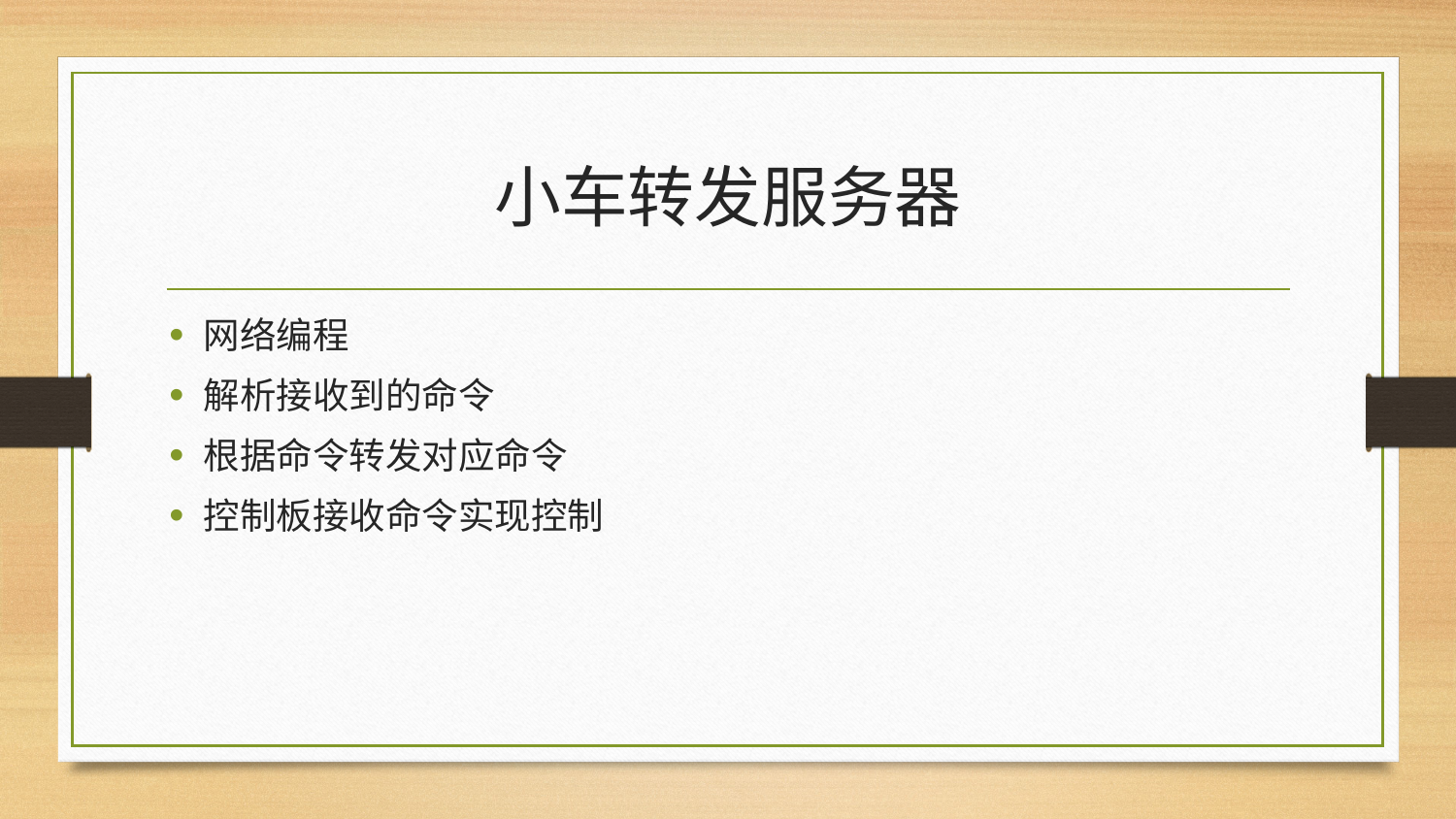

# 小车转发服务器
网络编程
解析接收到的命令
根据命令转发对应命令
控制板接收命令实现控制